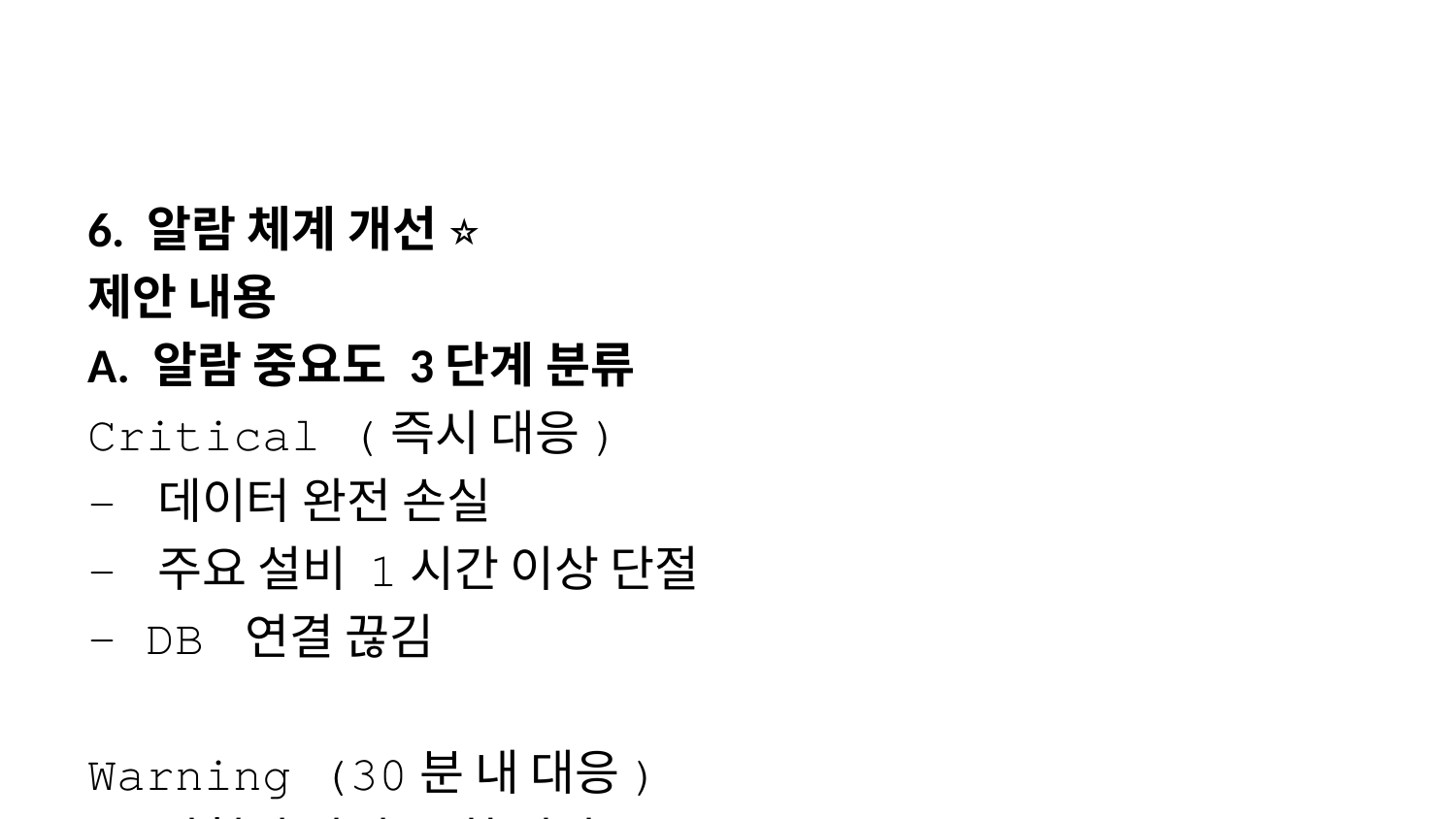

6. 알람 체계 개선 ⭐
제안 내용
A. 알람 중요도 3단계 분류
Critical (즉시 대응)
- 데이터 완전 손실
- 주요 설비 1시간 이상 단절
- DB 연결 끊김

Warning (30분 내 대응)
- 간헐적 단절 3회 이상
- 데이터 지연 전송
- 설비 이상 징후

Info (모니터링)
- 순간 단절 (10초 이하)
- 비조업 시간대 단절
- 정기 점검 알림
B. 반복 알람 억제 - 동일 이슈 10분 내 1회만 알람 - 유사 패턴 그룹화 - 알람 요약 리포트 (1시간 단위)
C. 알람 발송 시간대 조정 - 근무 시간: 모든 알람 - 근무 시간 외: Critical만 - 주말: Critical만